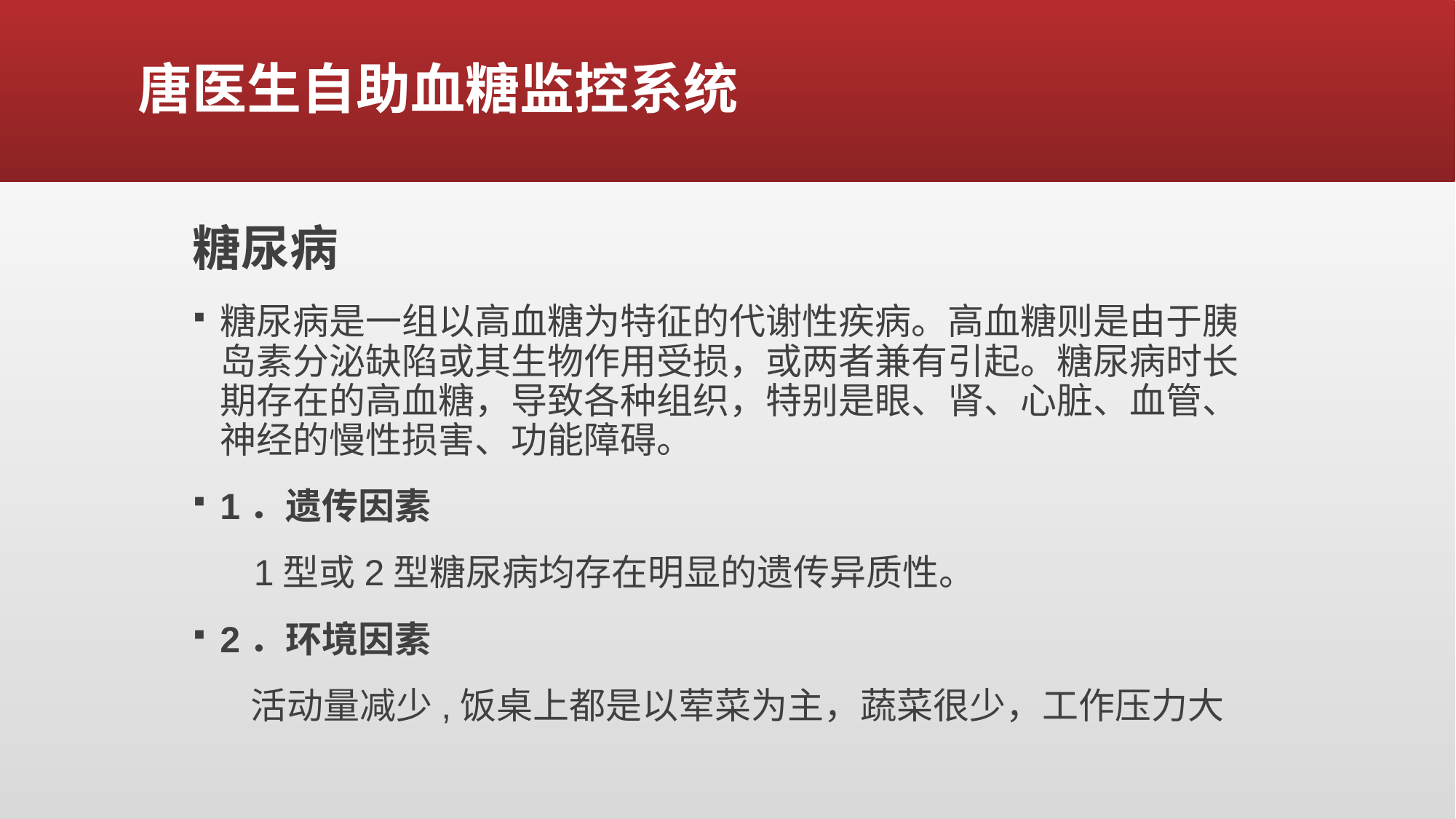

# 唐医生自助血糖监控系统
糖尿病
糖尿病是一组以高血糖为特征的代谢性疾病。高血糖则是由于胰岛素分泌缺陷或其生物作用受损，或两者兼有引起。糖尿病时长期存在的高血糖，导致各种组织，特别是眼、肾、心脏、血管、神经的慢性损害、功能障碍。
1．遗传因素
      1型或2型糖尿病均存在明显的遗传异质性。
2．环境因素
      活动量减少,饭桌上都是以荤菜为主，蔬菜很少，工作压力大